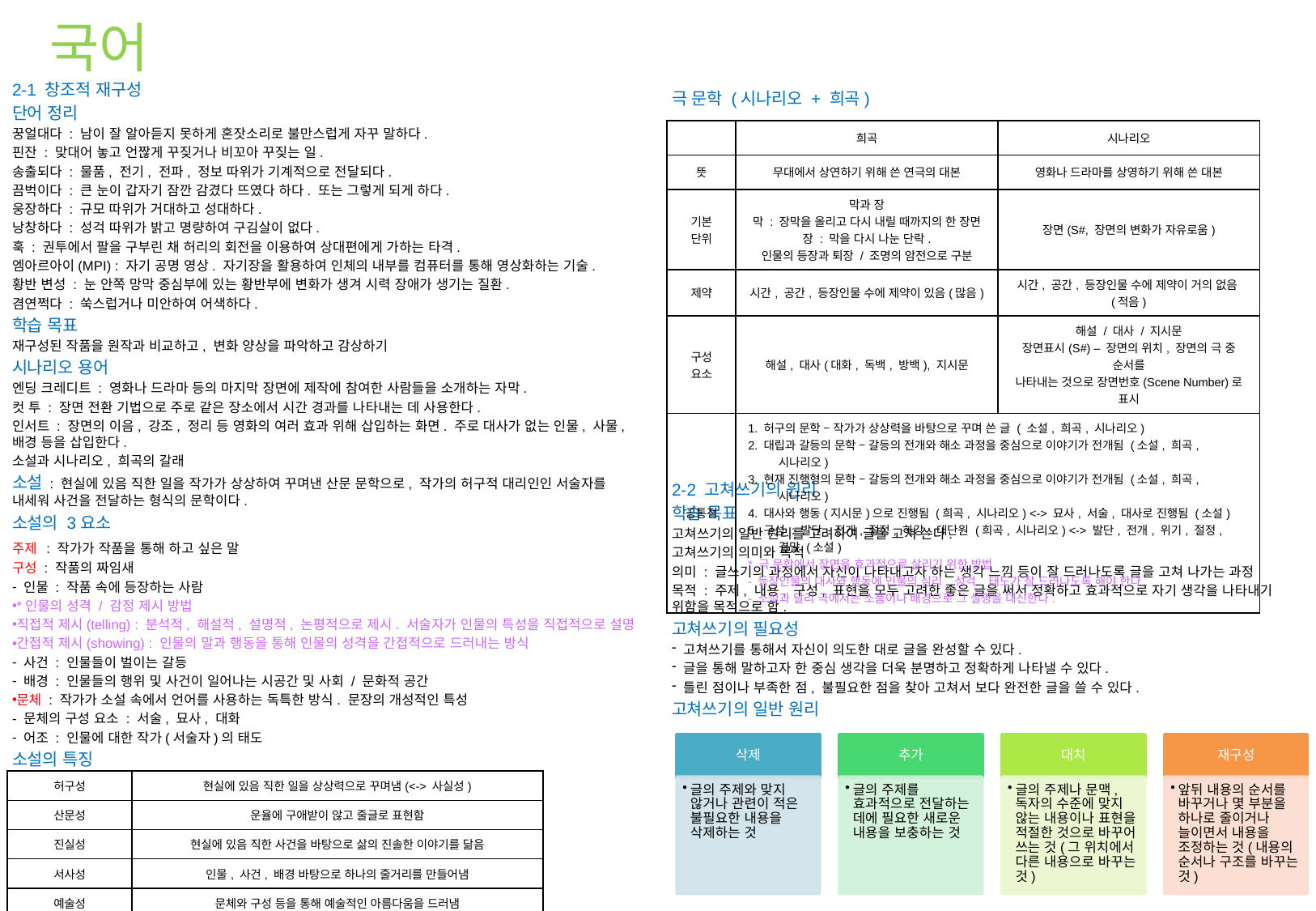

# 국어
2-1 창조적 재구성
단어 정리
꿍얼대다 : 남이 잘 알아듣지 못하게 혼잣소리로 불만스럽게 자꾸 말하다.
핀잔 : 맞대어 놓고 언짢게 꾸짖거나 비꼬아 꾸짖는 일.
송출되다 : 물품, 전기, 전파, 정보 따위가 기계적으로 전달되다.
끔벅이다 : 큰 눈이 갑자기 잠깐 감겼다 뜨였다 하다. 또는 그렇게 되게 하다.
웅장하다 : 규모 따위가 거대하고 성대하다.
낭창하다 : 성걱 따위가 밝고 명량하여 구김살이 없다.
훅 : 권투에서 팔을 구부린 채 허리의 회전을 이용하여 상대편에게 가하는 타격.
엠아르아이(MPI) : 자기 공명 영상. 자기장을 활용하여 인체의 내부를 컴퓨터를 통해 영상화하는 기술.
황반 변성 : 눈 안쪽 망막 중심부에 있는 황반부에 변화가 생겨 시력 장애가 생기는 질환.
겸연쩍다 : 쑥스럽거나 미안하여 어색하다.
학습 목표
재구성된 작품을 원작과 비교하고, 변화 양상을 파악하고 감상하기
시나리오 용어
엔딩 크레디트 : 영화나 드라마 등의 마지막 장면에 제작에 참여한 사람들을 소개하는 자막.
컷 투 : 장면 전환 기법으로 주로 같은 장소에서 시간 경과를 나타내는 데 사용한다.
인서트 : 장면의 이음, 강조, 정리 등 영화의 여러 효과 위해 삽입하는 화면. 주로 대사가 없는 인물, 사물, 배경 등을 삽입한다.
소설과 시나리오, 희곡의 갈래
소설 : 현실에 있음 직한 일을 작가가 상상하여 꾸며낸 산문 문학으로, 작가의 허구적 대리인인 서술자를 내세워 사건을 전달하는 형식의 문학이다.
소설의 3요소
주제 : 작가가 작품을 통해 하고 싶은 말
구성 : 작품의 짜임새
 인물 : 작품 속에 등장하는 사람
*인물의 성격 / 감정 제시 방법
직접적 제시(telling) : 분석적, 해설적, 설명적, 논평적으로 제시. 서술자가 인물의 특성을 직접적으로 설명
간접적 제시(showing) : 인물의 말과 행동을 통해 인물의 성격을 간접적으로 드러내는 방식
 사건 : 인물들이 벌이는 갈등
 배경 : 인물들의 행위 및 사건이 일어나는 시공간 및 사회 / 문화적 공간
문체 : 작가가 소설 속에서 언어를 사용하는 독특한 방식. 문장의 개성적인 특성
 문체의 구성 요소 : 서술, 묘사, 대화
 어조 : 인물에 대한 작가(서술자)의 태도
소설의 특징
극 문학 (시나리오 + 희곡)

2-2 고쳐쓰기의 원리
학습 목표
고쳐쓰기의 일반 원리를 고려하여 글을 고쳐 쓴다.
고쳐쓰기의 의미와 목적
의미 : 글쓰기의 과정에서 자신이 나타내고자 하는 생각 느낌 등이 잘 드러나도록 글을 고쳐 나가는 과정
목적 : 주제, 내용, 구성, 표현을 모두 고려한 좋은 글을 써서 정확하고 효과적으로 자기 생각을 나타내기 위함을 목적으로 함.
고쳐쓰기의 필요성
 고쳐쓰기를 통해서 자신이 의도한 대로 글을 완성할 수 있다.
 글을 통해 말하고자 한 중심 생각을 더욱 분명하고 정확하게 나타낼 수 있다.
 틀린 점이나 부족한 점, 불필요한 점을 찾아 고쳐서 보다 완전한 글을 쓸 수 있다.
고쳐쓰기의 일반 원리

|  | 희곡 | 시나리오 |
| --- | --- | --- |
| 뜻 | 무대에서 상연하기 위해 쓴 연극의 대본 | 영화나 드라마를 상영하기 위해 쓴 대본 |
| 기본 단위 | 막과 장 막 : 장막을 올리고 다시 내릴 때까지의 한 장면 장 : 막을 다시 나눈 단락. 인물의 등장과 퇴장 / 조명의 암전으로 구분 | 장면(S#, 장면의 변화가 자유로움) |
| 제약 | 시간, 공간, 등장인물 수에 제약이 있음(많음) | 시간, 공간, 등장인물 수에 제약이 거의 없음(적음) |
| 구성 요소 | 해설, 대사(대화, 독백, 방백), 지시문 | 해설 / 대사 / 지시문 장면표시(S#) – 장면의 위치, 장면의 극 중 순서를 나타내는 것으로 장면번호(Scene Number)로 표시 |
| 공통점 | 1. 허구의 문학 – 작가가 상상력을 바탕으로 꾸며 쓴 글 ( 소설, 희곡, 시나리오) 2. 대립과 갈등의 문학 – 갈등의 전개와 해소 과정을 중심으로 이야기가 전개됨 (소설, 희곡, 시나리오) 3. 현재 진행형의 문학 – 갈등의 전개와 해소 과정을 중심으로 이야기가 전개됨 (소설, 희곡, 시나리오) 4. 대사와 행동(지시문)으로 진행됨 (희곡, 시나리오) <-> 묘사, 서술, 대사로 진행됨 (소설) 5. 구성 : 발단, 전개, 절정, 하강, 대단원 (희곡, 시나리오) <-> 발단, 전개, 위기, 절정, 결말 (소설) \* 극 문학에서 장면을 효과적으로 살리기 위한 방법 - 등장인물의 대사와 행동에 인물의 심리, 성걱, 태도가 잘 드러나도록 해야 한다. - 소설과 달리 극에서는 소품이나 배경으로 그 설명을 대신한다. |  |
삭제
글의 주제와 맞지 않거나 관련이 적은 불필요한 내용을 삭제하는 것
추가
글의 주제를 효과적으로 전달하는 데에 필요한 새로운 내용을 보충하는 것
대치
글의 주제나 문맥, 독자의 수준에 맞지 않는 내용이나 표현을 적절한 것으로 바꾸어 쓰는 것(그 위치에서 다른 내용으로 바꾸는 것)
재구성
앞뒤 내용의 순서를 바꾸거나 몇 부분을 하나로 줄이거나 늘이면서 내용을 조정하는 것(내용의 순서나 구조를 바꾸는 것)
| 허구성 | 현실에 있음 직한 일을 상상력으로 꾸며냄(<-> 사실성) |
| --- | --- |
| 산문성 | 운율에 구애받이 않고 줄글로 표현함 |
| 진실성 | 현실에 있음 직한 사건을 바탕으로 삶의 진솔한 이야기를 닮음 |
| 서사성 | 인물, 사건, 배경 바탕으로 하나의 줄거리를 만들어냄 |
| 예술성 | 문체와 구성 등을 통해 예술적인 아름다움을 드러냄 |